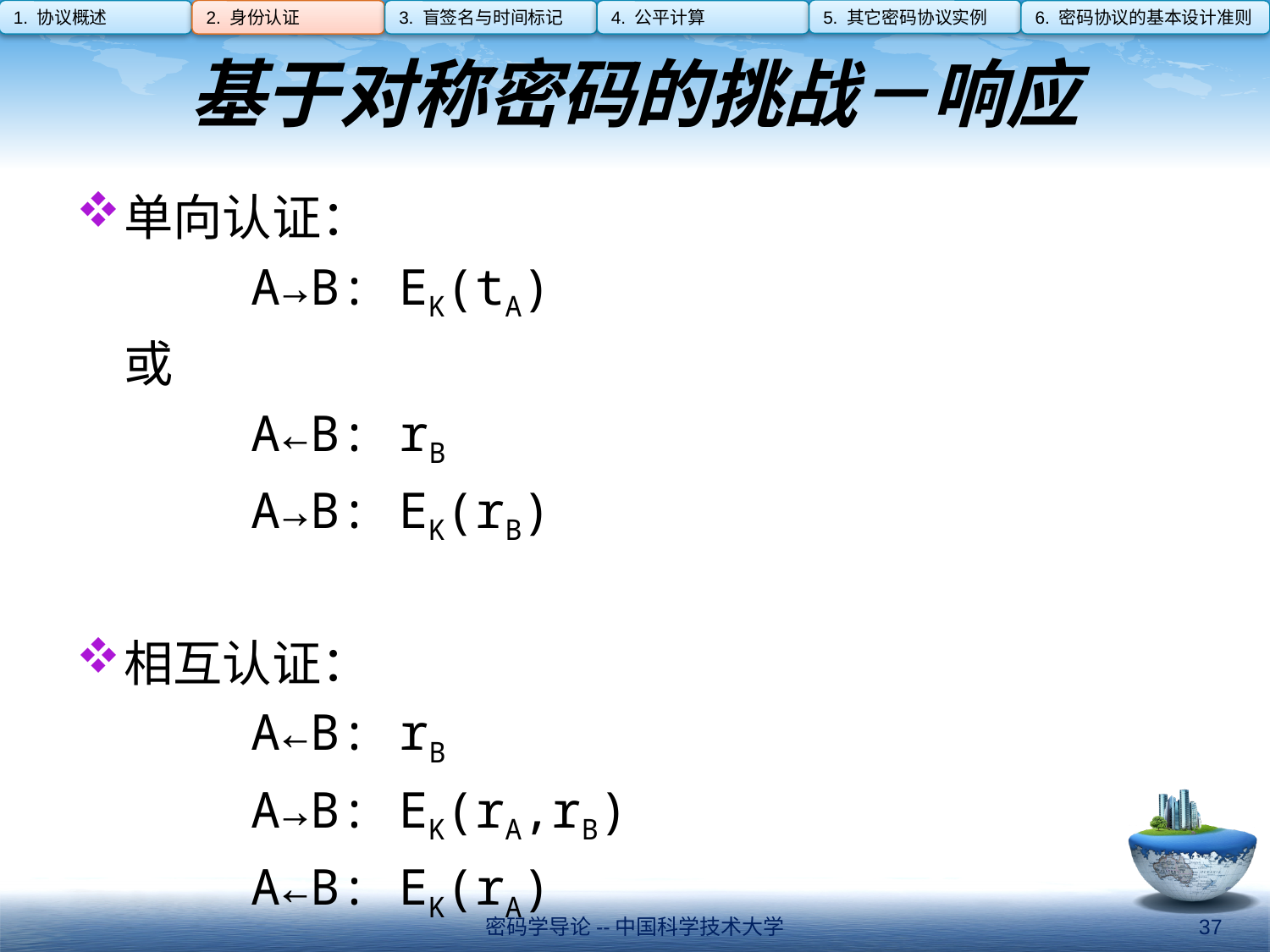

5. 其它密码协议实例
1. 协议概述
2. 身份认证
3. 盲签名与时间标记
4. 公平计算
6. 密码协议的基本设计准则
# 基于对称密码的挑战－响应
单向认证：
		A→B: EK(tA)
	或
		A←B: rB
		A→B: EK(rB)

相互认证：
		A←B: rB
		A→B: EK(rA,rB)
		A←B: EK(rA)
密码学导论--中国科学技术大学
37